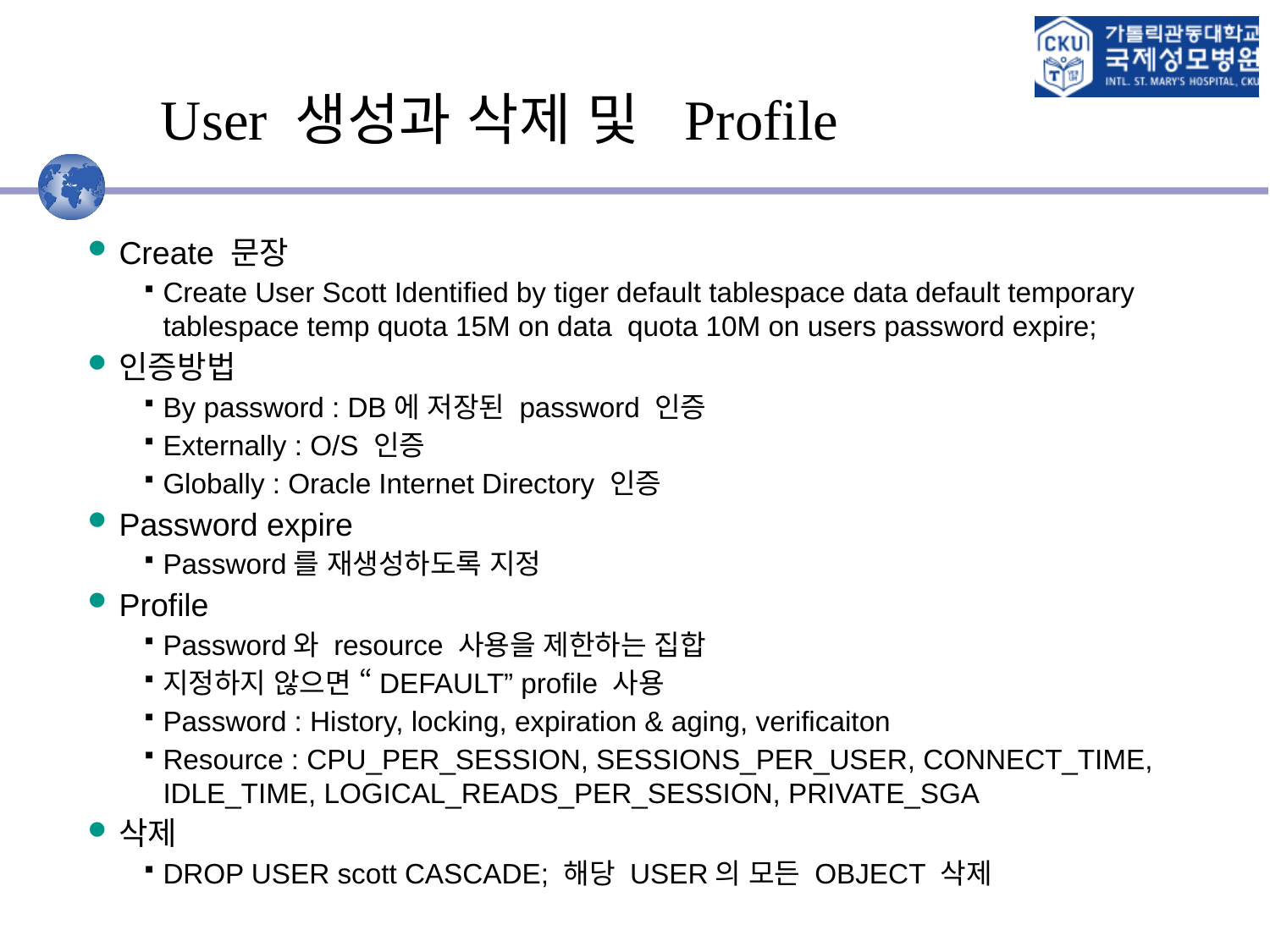

# User 생성과 삭제 및  Profile

Create 문장
Create User Scott Identified by tiger default tablespace data default temporary tablespace temp quota 15M on data  quota 10M on users password expire;
인증방법
By password : DB에 저장된 password 인증
Externally : O/S 인증
Globally : Oracle Internet Directory 인증
Password expire
Password를 재생성하도록 지정
Profile
Password와 resource 사용을 제한하는 집합
지정하지 않으면 “DEFAULT” profile 사용
Password : History, locking, expiration & aging, verificaiton
Resource : CPU_PER_SESSION, SESSIONS_PER_USER, CONNECT_TIME, IDLE_TIME, LOGICAL_READS_PER_SESSION, PRIVATE_SGA
삭제
DROP USER scott CASCADE; 해당 USER의 모든 OBJECT 삭제